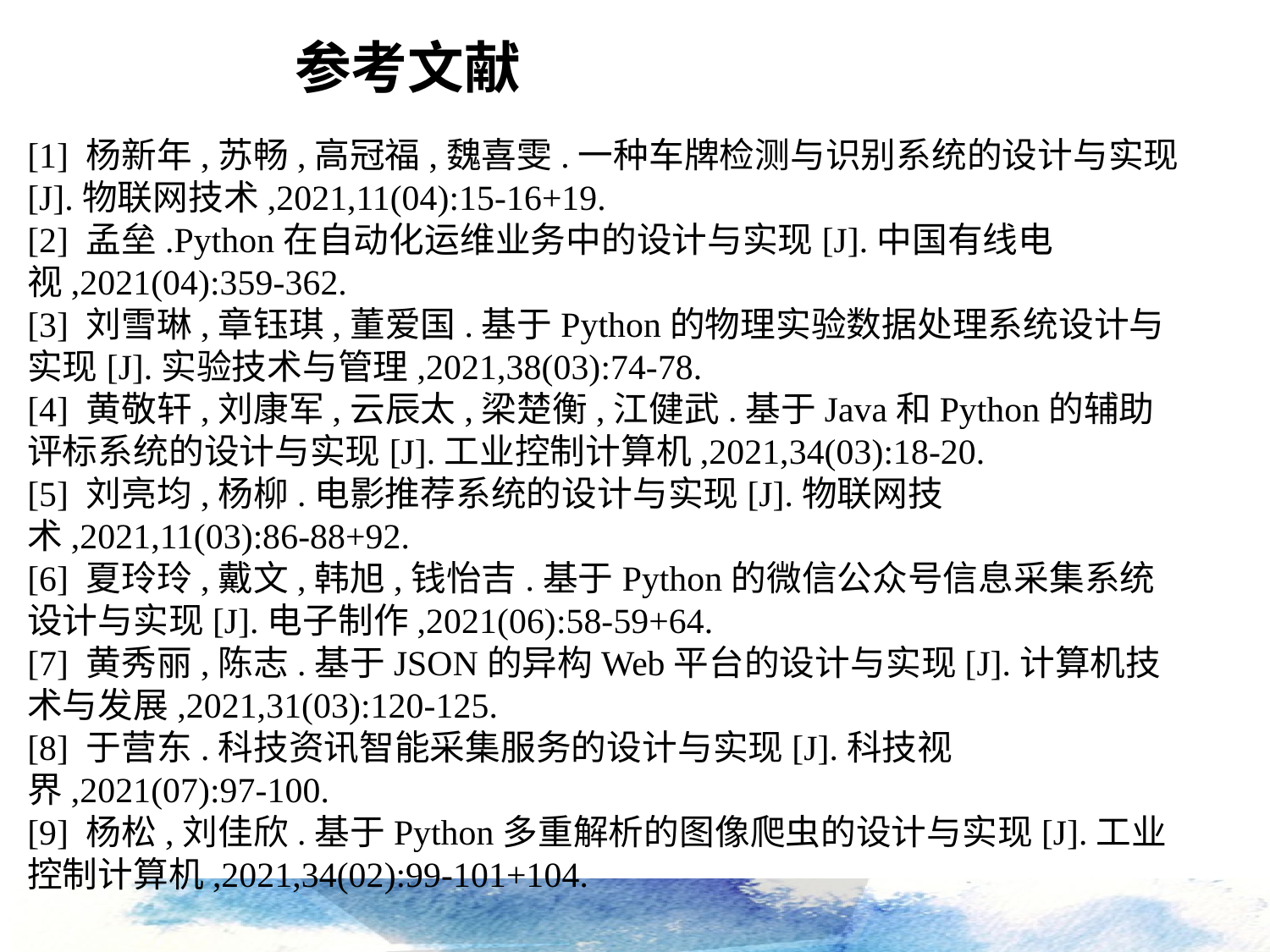

参考文献
[1] 杨新年,苏畅,高冠福,魏喜雯.一种车牌检测与识别系统的设计与实现[J].物联网技术,2021,11(04):15-16+19.[2] 孟垒.Python在自动化运维业务中的设计与实现[J].中国有线电视,2021(04):359-362.[3] 刘雪琳,章钰琪,董爱国.基于Python的物理实验数据处理系统设计与实现[J].实验技术与管理,2021,38(03):74-78.[4] 黄敬轩,刘康军,云辰太,梁楚衡,江健武.基于Java和Python的辅助评标系统的设计与实现[J].工业控制计算机,2021,34(03):18-20.[5] 刘亮均,杨柳.电影推荐系统的设计与实现[J].物联网技术,2021,11(03):86-88+92.[6] 夏玲玲,戴文,韩旭,钱怡吉.基于Python的微信公众号信息采集系统设计与实现[J].电子制作,2021(06):58-59+64.[7] 黄秀丽,陈志.基于JSON的异构Web平台的设计与实现[J].计算机技术与发展,2021,31(03):120-125.[8] 于营东.科技资讯智能采集服务的设计与实现[J].科技视界,2021(07):97-100.[9] 杨松,刘佳欣.基于Python多重解析的图像爬虫的设计与实现[J].工业控制计算机,2021,34(02):99-101+104.